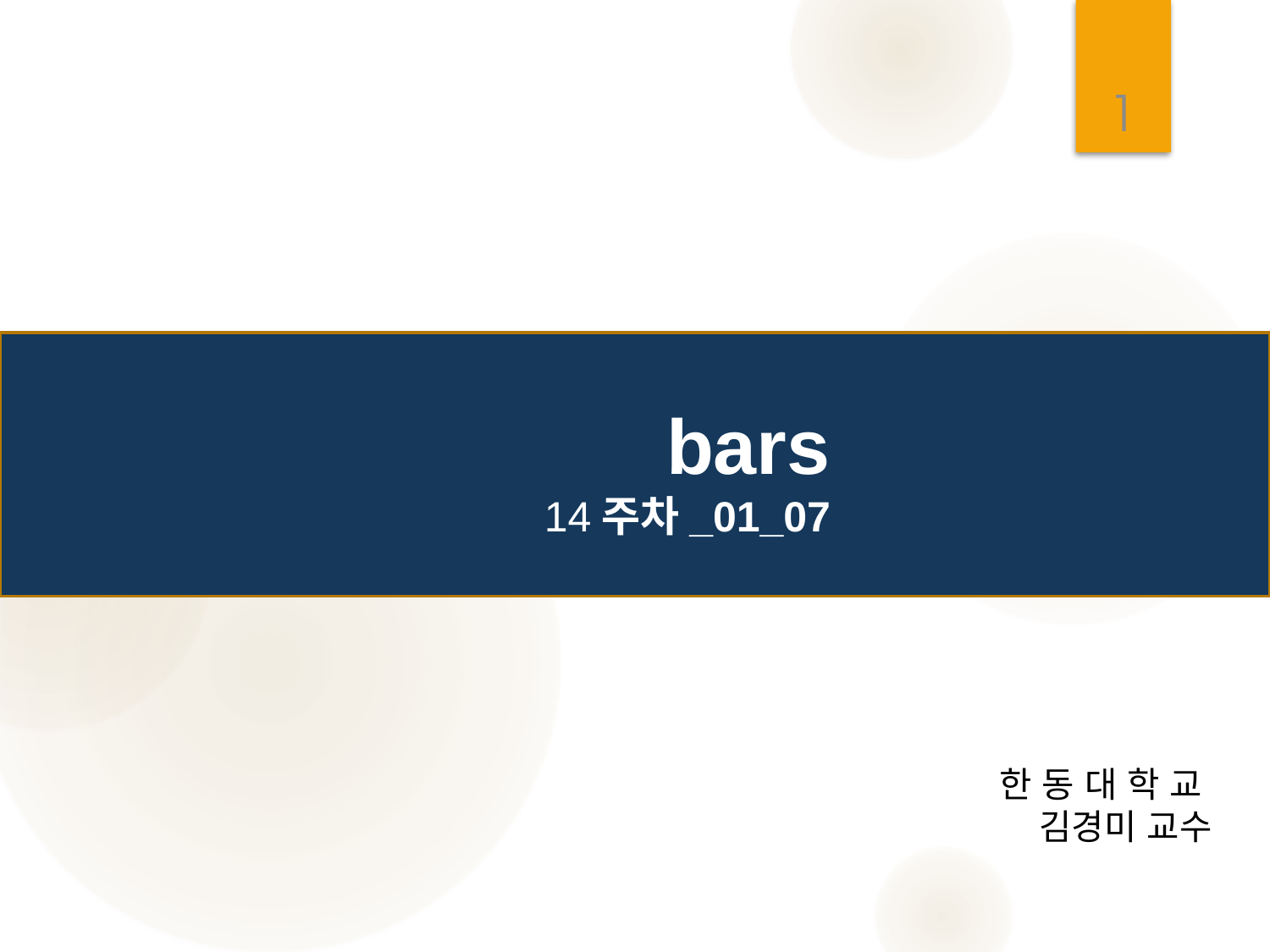

1

# bars 14주차_01_07
한 동 대 학 교
김경미 교수